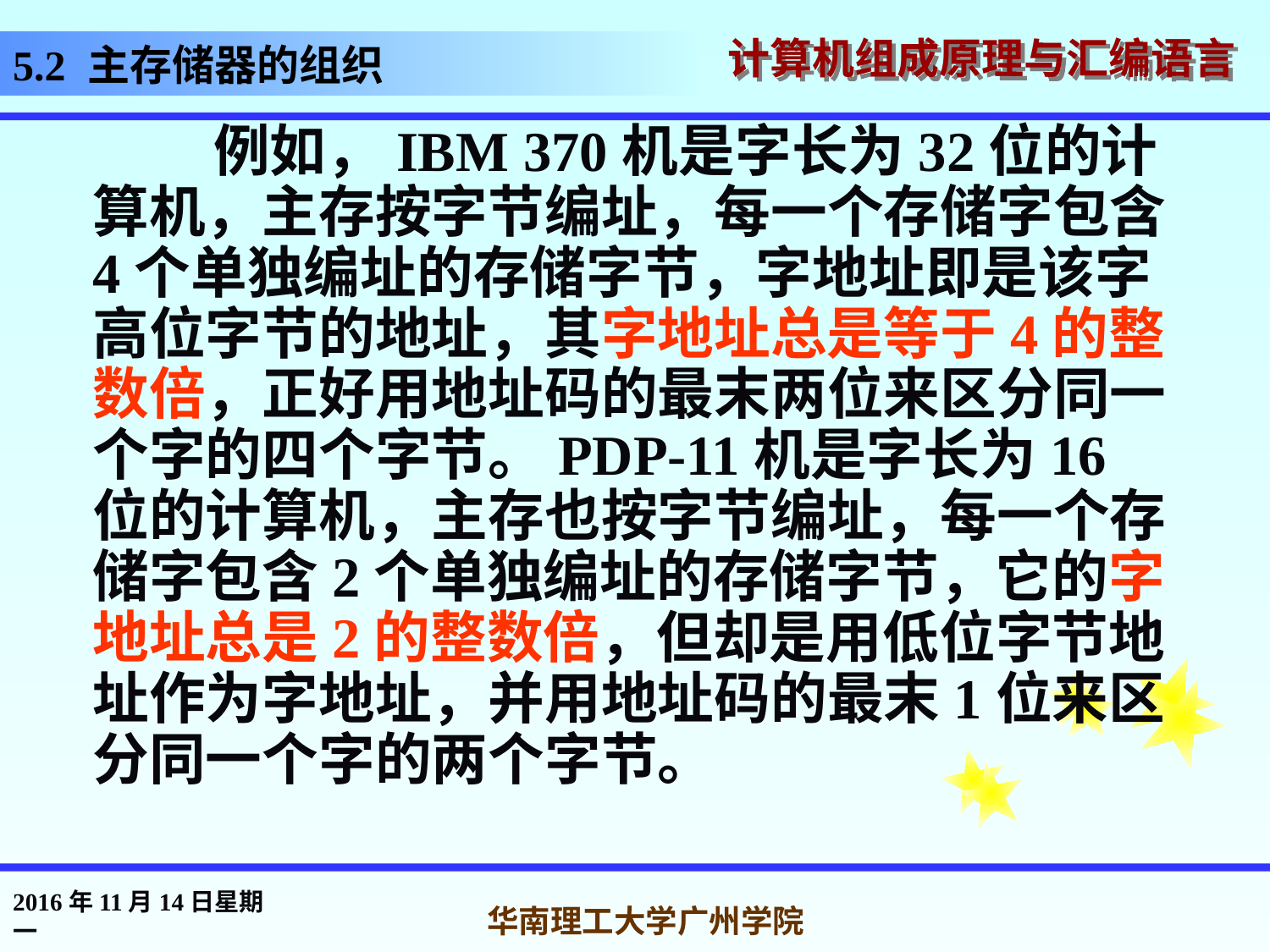

# 5.2 主存储器的组织
            例如，IBM 370机是字长为32位的计算机，主存按字节编址，每一个存储字包含4个单独编址的存储字节，字地址即是该字高位字节的地址，其字地址总是等于4的整数倍，正好用地址码的最末两位来区分同一个字的四个字节。PDP-11机是字长为16位的计算机，主存也按字节编址，每一个存储字包含2个单独编址的存储字节，它的字地址总是2的整数倍，但却是用低位字节地址作为字地址，并用地址码的最末1位来区分同一个字的两个字节。
2016年11月14日星期一
华南理工大学广州学院